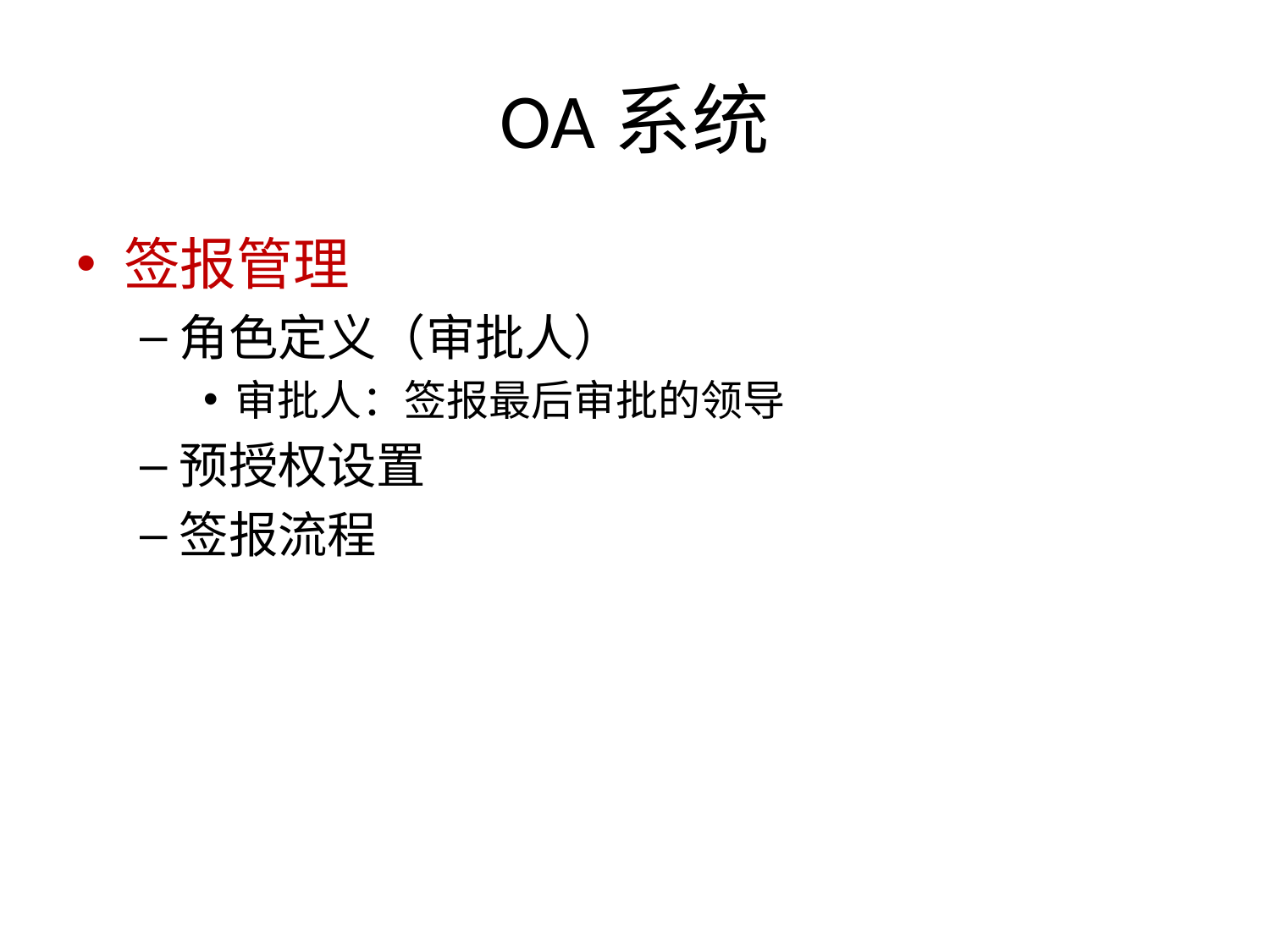

# OA系统
签报管理
角色定义（审批人）
审批人：签报最后审批的领导
预授权设置
签报流程